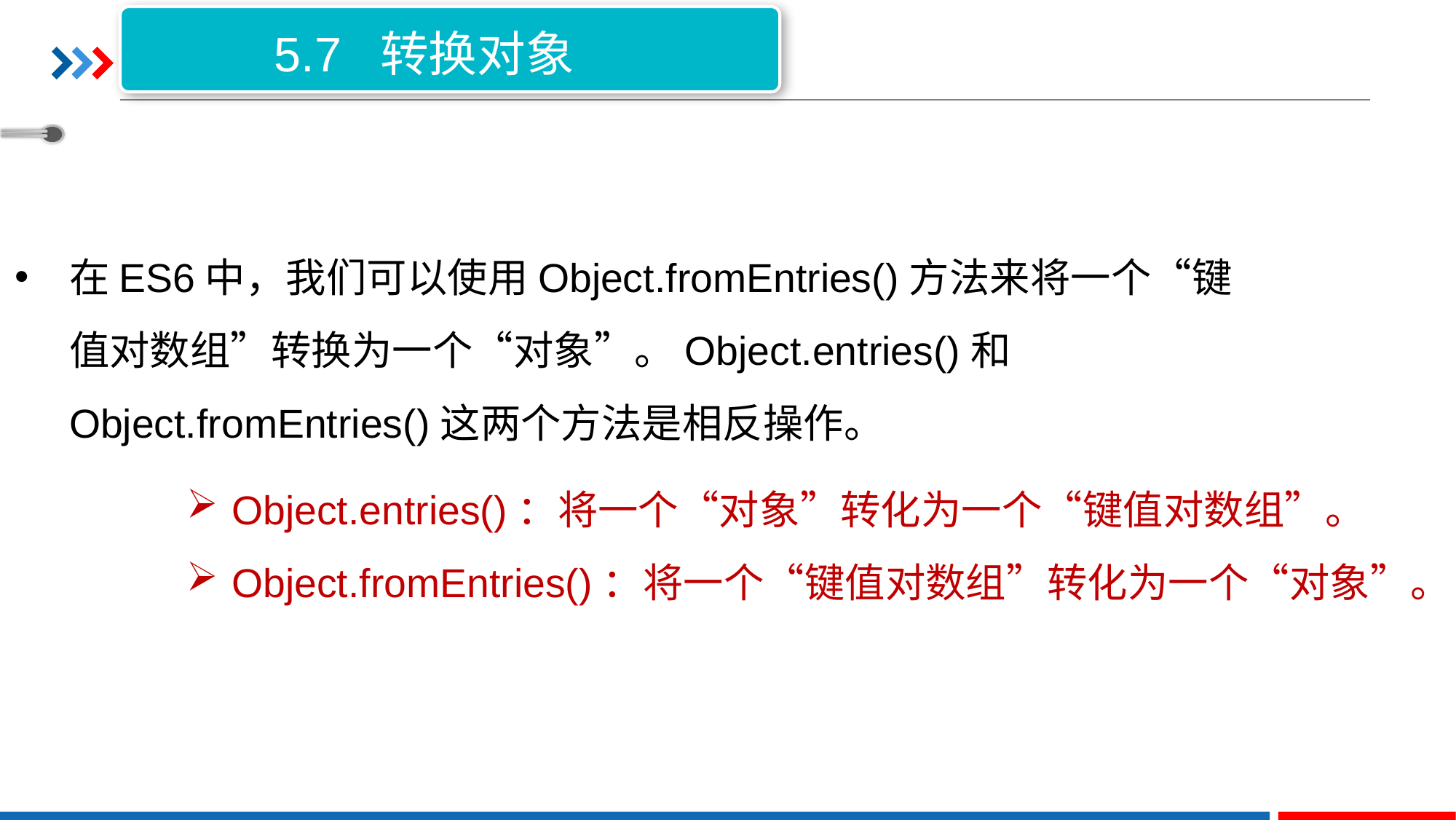

5.7  转换对象

在ES6中，我们可以使用Object.fromEntries()方法来将一个“键值对数组”转换为一个“对象”。Object.entries()和Object.fromEntries()这两个方法是相反操作。
Object.entries()：将一个“对象”转化为一个“键值对数组”。
Object.fromEntries()：将一个“键值对数组”转化为一个“对象”。